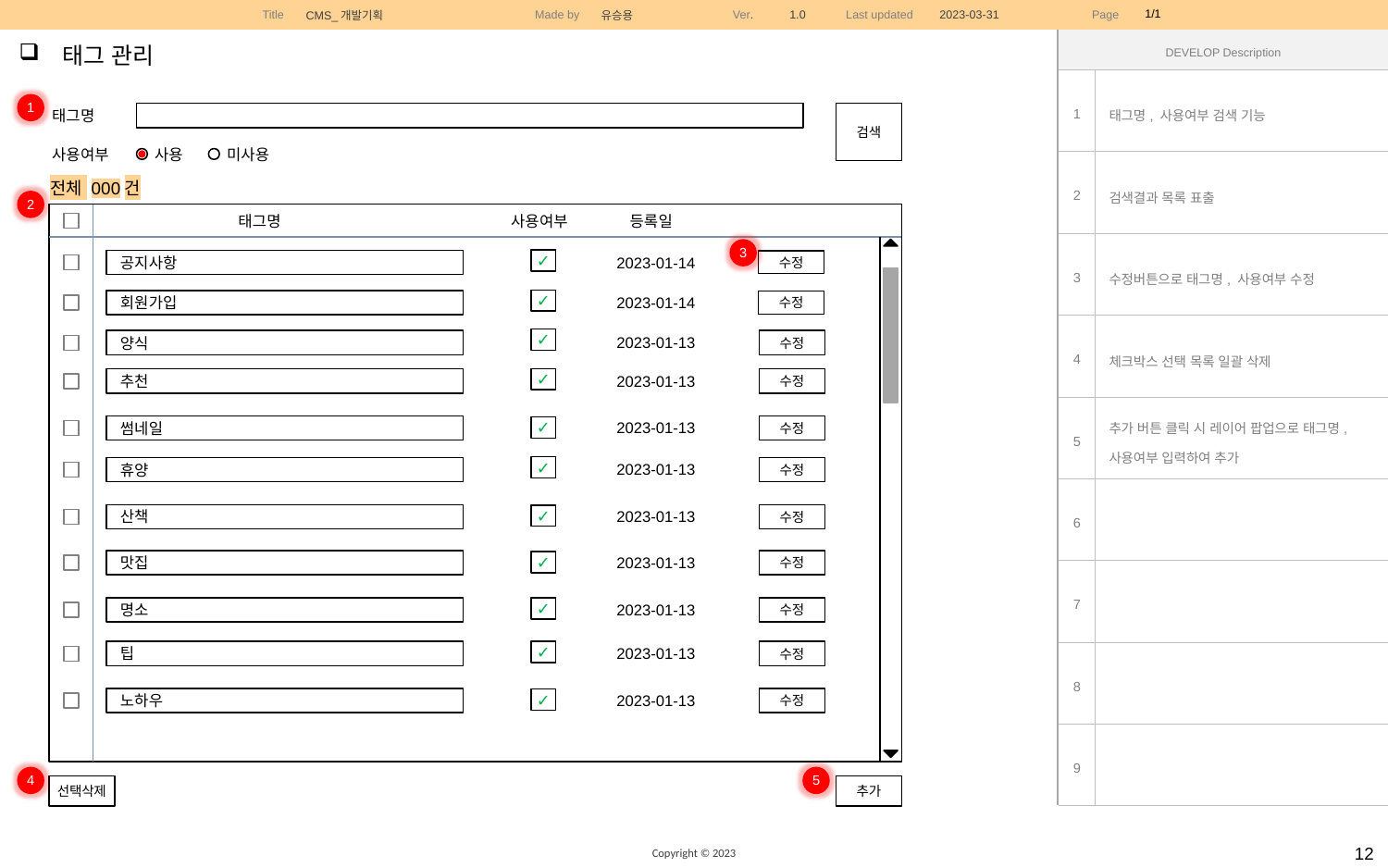

1/1
| DEVELOP Description |  |
| --- | --- |
| 1 | 태그명, 사용여부 검색 기능 |
| 2 | 검색결과 목록 표출 |
| 3 | 수정버튼으로 태그명, 사용여부 수정 |
| 4 | 체크박스 선택 목록 일괄 삭제 |
| 5 | 추가 버튼 클릭 시 레이어 팝업으로 태그명, 사용여부 입력하여 추가 |
| 6 |  |
| 7 |  |
| 8 |  |
| 9 |  |
태그 관리
1

태그명

검색
사용여부
사용
미사용

전체 000건
2

태그명
사용여부
등록일

3

2023-01-14
✓
공지사항
수정

2023-01-14
✓
회원가입
수정

2023-01-13
✓
양식
수정

2023-01-13
✓
추천
수정

2023-01-13
썸네일
수정
✓

2023-01-13
✓
휴양
수정

2023-01-13
산책
수정
✓

2023-01-13
맛집
수정
✓

2023-01-13
명소
✓
수정

2023-01-13
팁
✓
수정

2023-01-13
노하우
수정
✓

4

5

선택삭제
추가